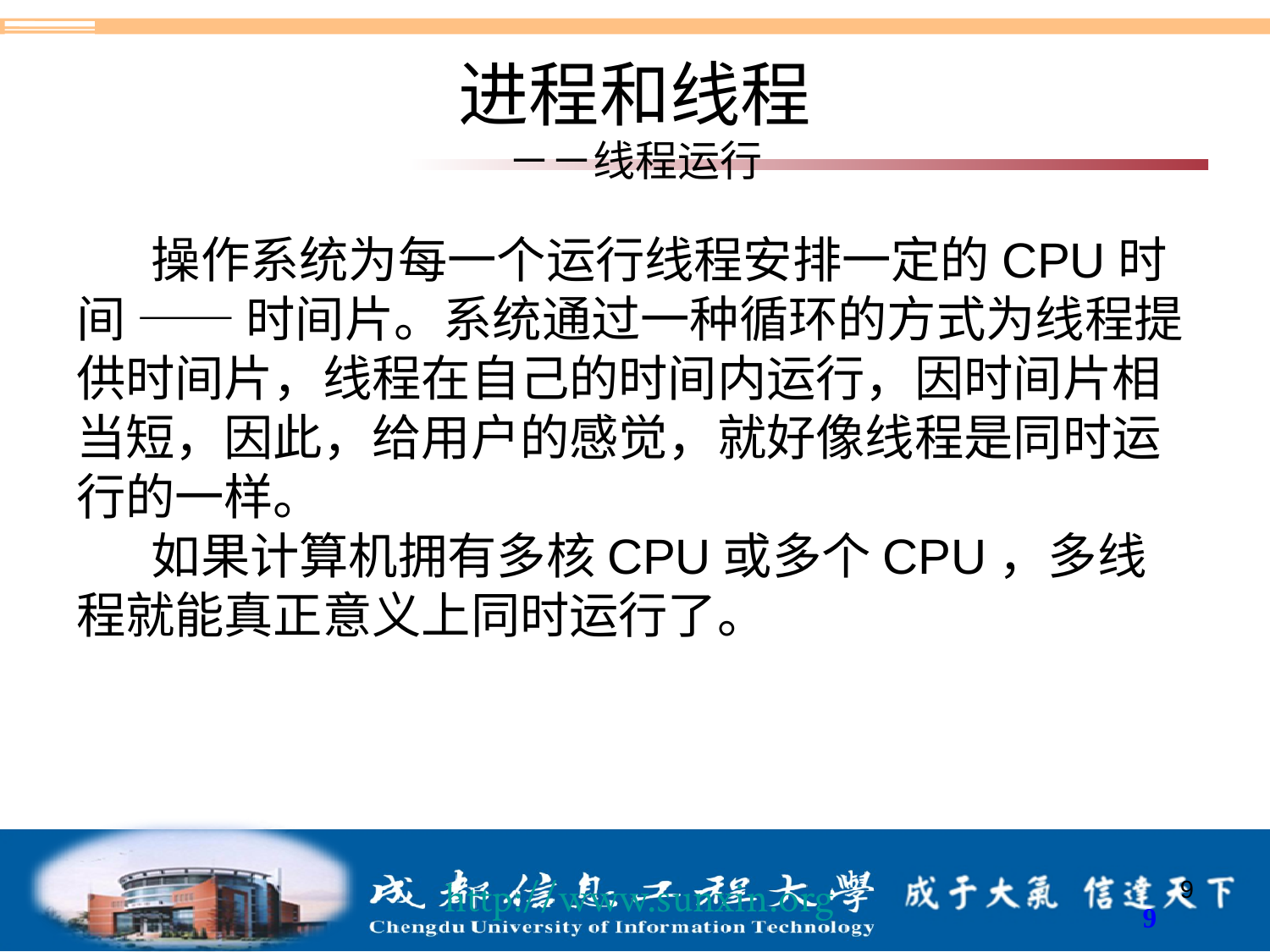

# 进程和线程 －－线程运行
操作系统为每一个运行线程安排一定的CPU时间 —— 时间片。系统通过一种循环的方式为线程提供时间片，线程在自己的时间内运行，因时间片相当短，因此，给用户的感觉，就好像线程是同时运行的一样。
如果计算机拥有多核CPU或多个CPU，多线程就能真正意义上同时运行了。
http://www.sunxin.org